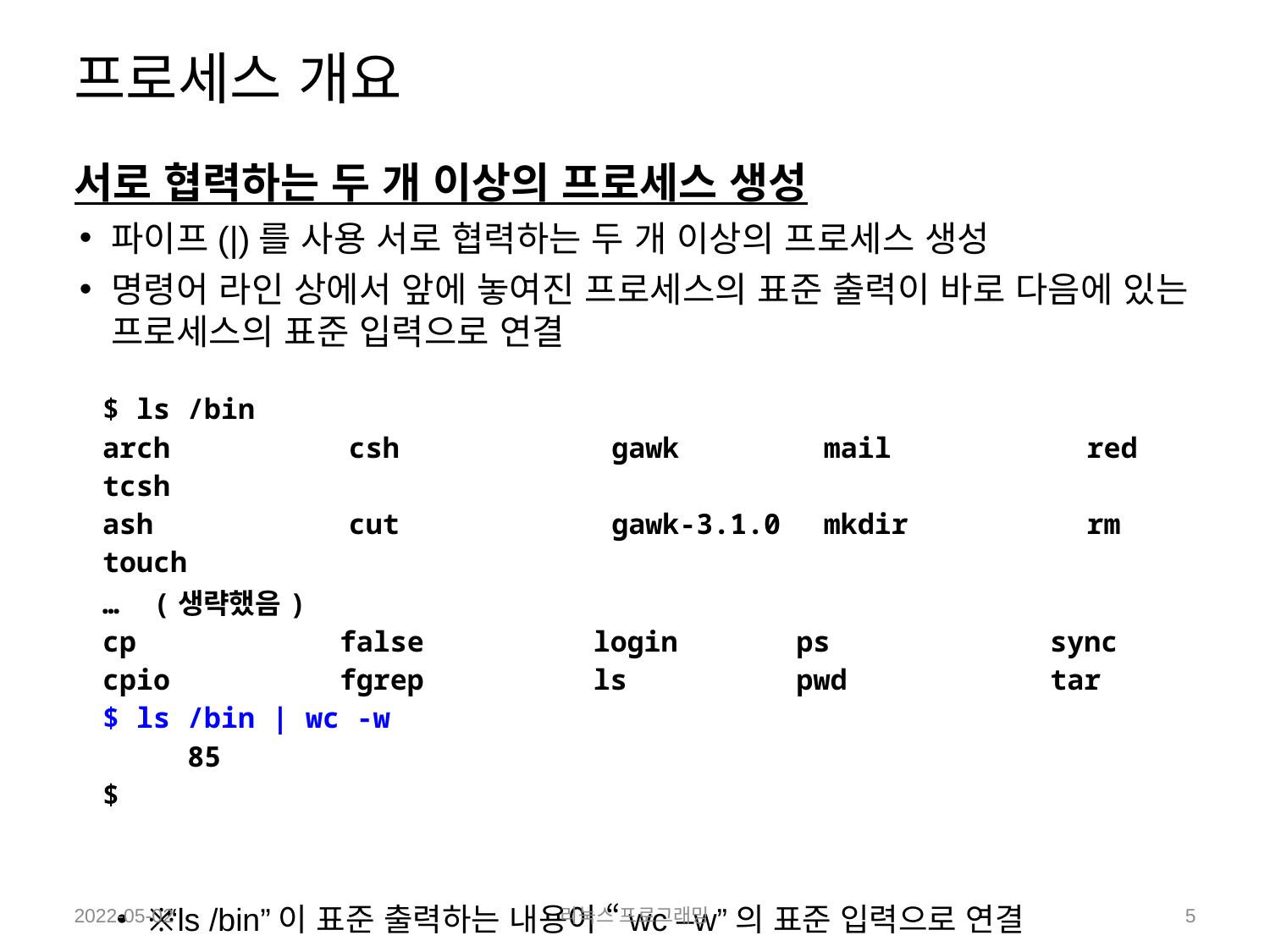

# 프로세스 개요
서로 협력하는 두 개 이상의 프로세스 생성
파이프(|)를 사용 서로 협력하는 두 개 이상의 프로세스 생성
명령어 라인 상에서 앞에 놓여진 프로세스의 표준 출력이 바로 다음에 있는 프로세스의 표준 입력으로 연결

※“ls /bin”이 표준 출력하는 내용이 “wc –w”의 표준 입력으로 연결
| $ ls /bin arch          csh            gawk        mail           red        tcsh ash           cut            gawk-3.1.0  mkdir          rm         touch …  (생략했음) cp            false          login       ps             sync cpio          fgrep          ls          pwd            tar $ ls /bin | wc -w      85 $ |
| --- |
2022-05-02
리눅스 프로그래밍
5